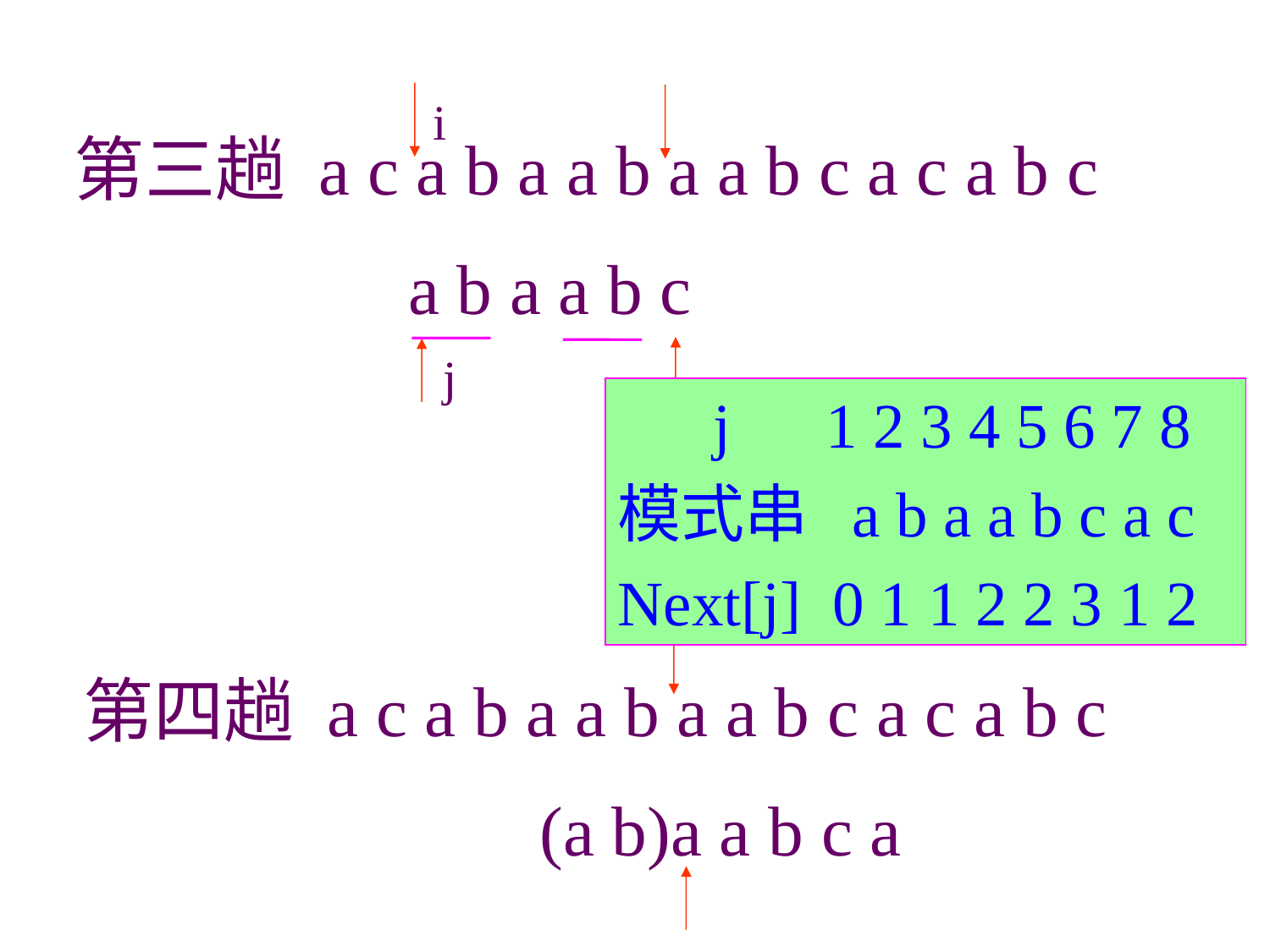

第三趟 a c a b a a b a a b c a c a b c
                   a b a a b c

i

j
      j      1 2 3 4 5 6 7 8
模式串  a b a a b c a c
Next[j]  0 1 1 2 2 3 1 2

第四趟 a c a b a a b a a b c a c a b c
                          (a b)a a b c a